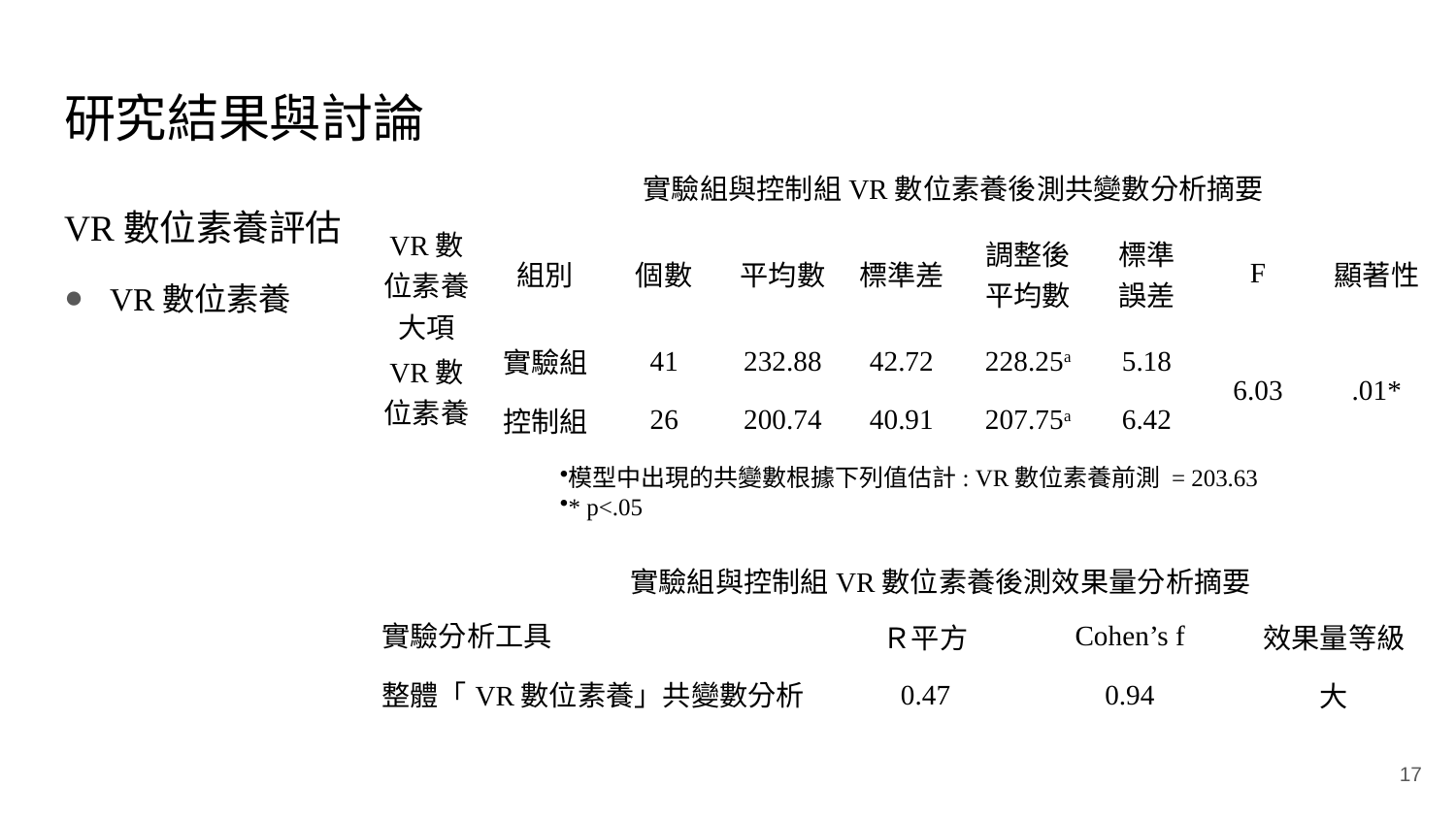

# 研究結果與討論
實驗組與控制組VR數位素養後測共變數分析摘要
VR數位素養評估
VR數位素養
| VR數位素養大項 | 組別 | 個數 | 平均數 | 標準差 | 調整後平均數 | 標準誤差 | F | 顯著性 |
| --- | --- | --- | --- | --- | --- | --- | --- | --- |
| VR數位素養 | 實驗組 | 41 | 232.88 | 42.72 | 228.25a | 5.18 | 6.03 | .01\* |
|  | 控制組 | 26 | 200.74 | 40.91 | 207.75a | 6.42 |  |  |
模型中出現的共變數根據下列值估計: VR數位素養前測 = 203.63
* p<.05
實驗組與控制組VR數位素養後測效果量分析摘要
| 實驗分析工具 | Ｒ平方 | Cohen’s f | 效果量等級 |
| --- | --- | --- | --- |
| 整體「VR數位素養」共變數分析 | 0.47 | 0.94 | 大 |
17